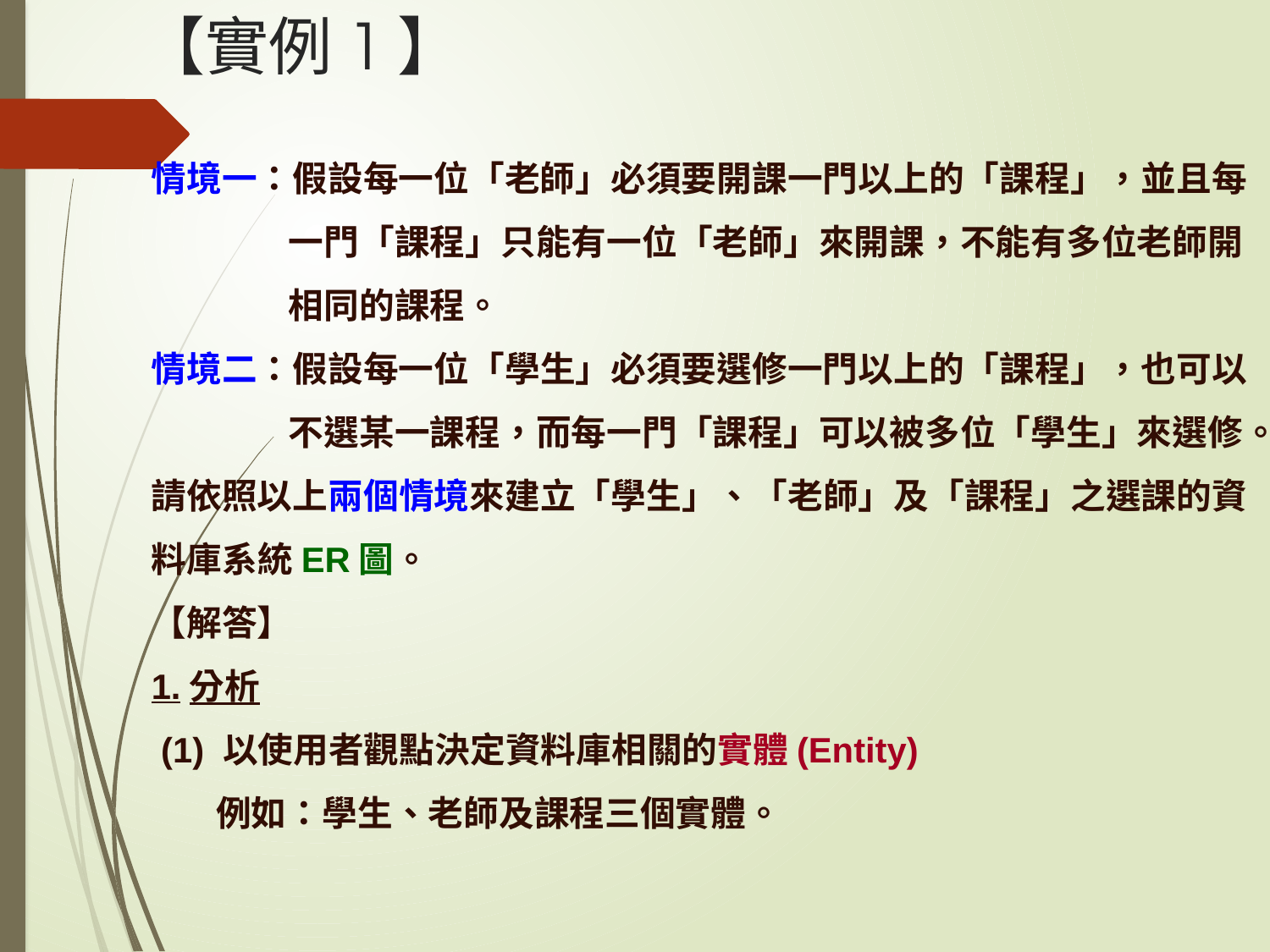

# 【實例1】
情境一：假設每一位「老師」必須要開課一門以上的「課程」，並且每
                一門「課程」只能有一位「老師」來開課，不能有多位老師開
                相同的課程。
情境二：假設每一位「學生」必須要選修一門以上的「課程」，也可以
                不選某一課程，而每一門「課程」可以被多位「學生」來選修。
請依照以上兩個情境來建立「學生」、「老師」及「課程」之選課的資料庫系統ER圖。
【解答】
1.分析
 (1) 以使用者觀點決定資料庫相關的實體(Entity)
       例如：學生、老師及課程三個實體。